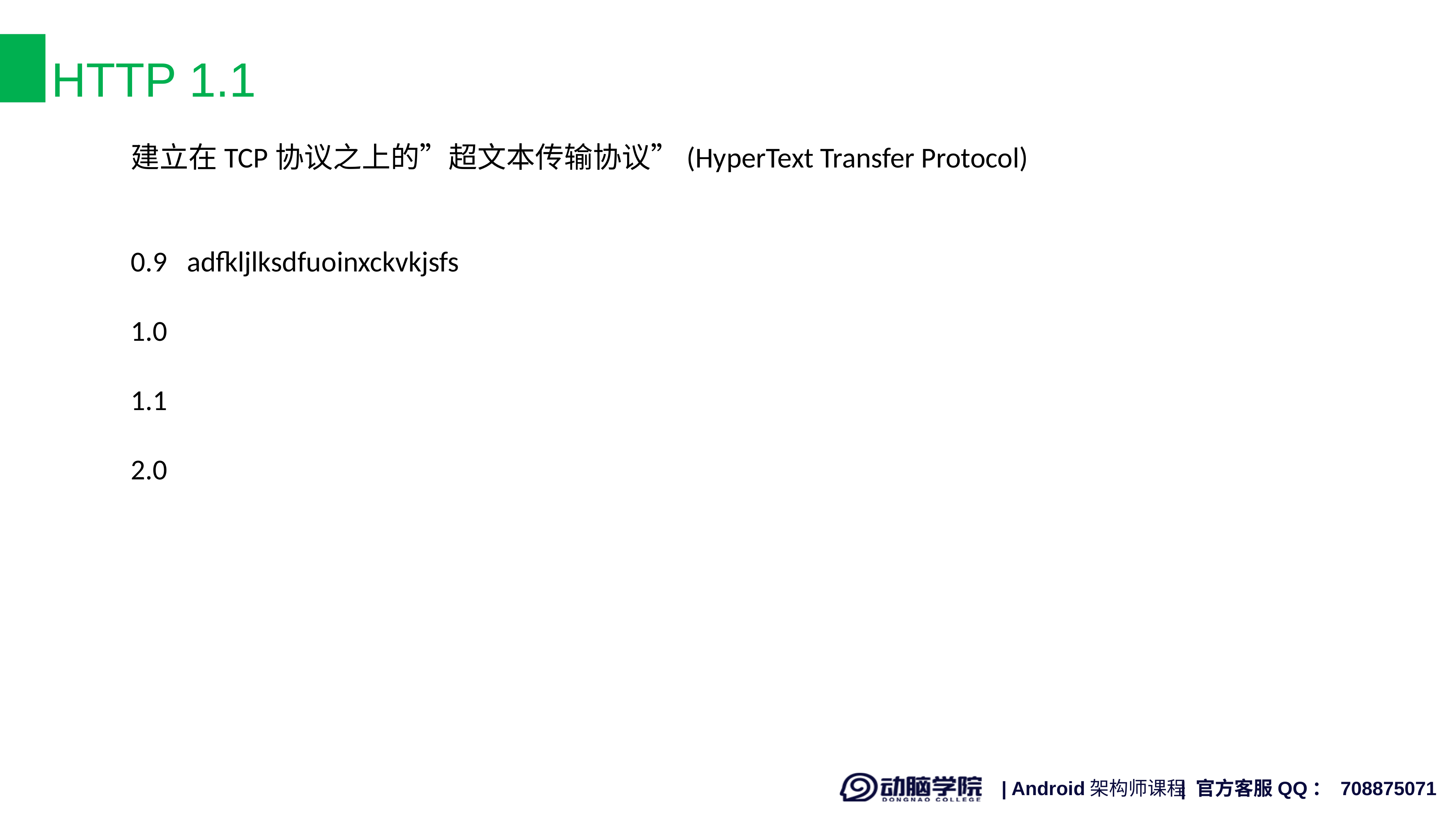

# HTTP 1.1

建立在TCP协议之上的”超文本传输协议”(HyperText Transfer Protocol)

0.9   adfkljlksdfuoinxckvkjsfs

1.0

1.1

2.0